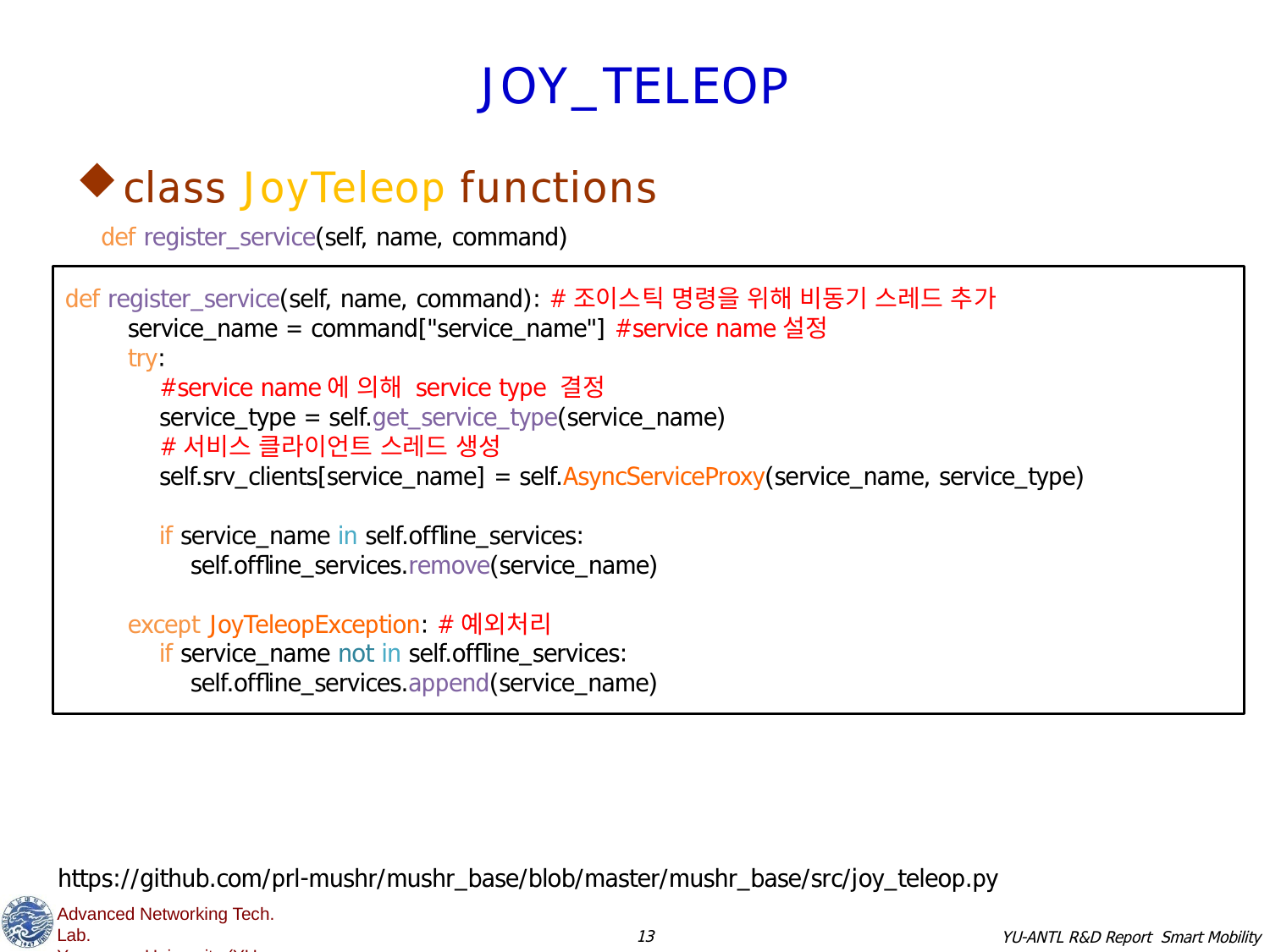

# JOY_TELEOP
class JoyTeleop functions
def register_service(self, name, command)

def register_service(self, name, command): #조이스틱 명령을 위해 비동기 스레드 추가
        service_name = command["service_name"] #service name설정
        try:
            #service name에 의해 service type 결정
            service_type = self.get_service_type(service_name)
            #서비스 클라이언트 스레드 생성
            self.srv_clients[service_name] = self.AsyncServiceProxy(service_name, service_type)

            if service_name in self.offline_services:
                self.offline_services.remove(service_name)

        except JoyTeleopException: #예외처리
            if service_name not in self.offline_services:
                self.offline_services.append(service_name)

https://github.com/prl-mushr/mushr_base/blob/master/mushr_base/src/joy_teleop.py